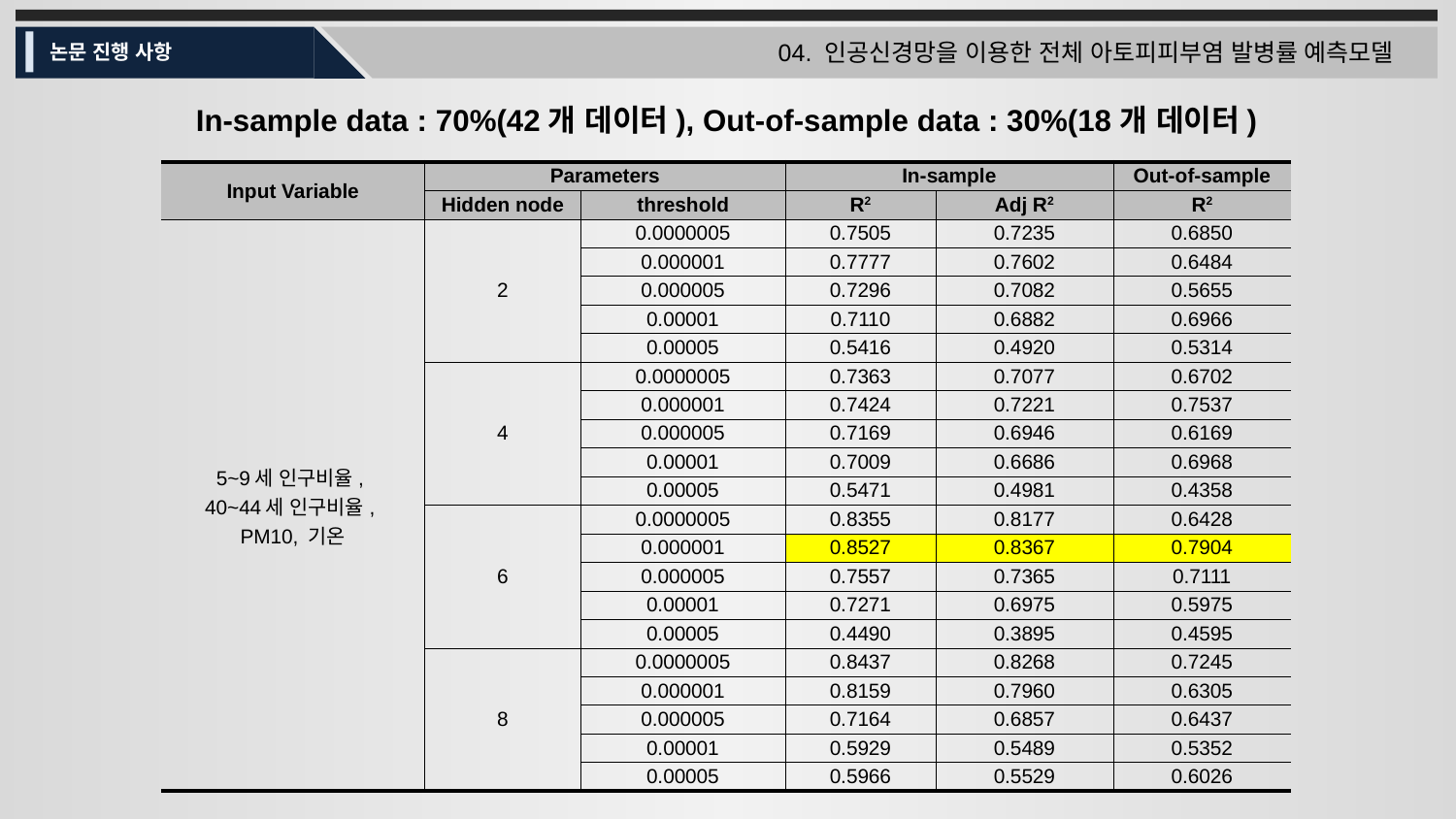

04. 인공신경망을 이용한 전체 아토피피부염 발병률 예측모델

논문 진행 사항
In-sample data : 70%(42개 데이터), Out-of-sample data : 30%(18개 데이터)
| Input Variable | Parameters |  | In-sample |  | Out-of-sample |
| --- | --- | --- | --- | --- | --- |
| Input Variable | Hidden node | threshold | R2 | Adj R2 | R2 |
| 5~9세 인구비율, 40~44세 인구비율, PM10, 기온 | 2 | 0.0000005 | 0.7505 | 0.7235 | 0.6850 |
|  | 2 | 0.000001 | 0.7777 | 0.7602 | 0.6484 |
|  | 3 | 0.000005 | 0.7296 | 0.7082 | 0.5655 |
|  |  | 0.00001 | 0.7110 | 0.6882 | 0.6966 |
|  | 4 | 0.00005 | 0.5416 | 0.4920 | 0.5314 |
|  | 4 | 0.0000005 | 0.7363 | 0.7077 | 0.6702 |
|  |  | 0.000001 | 0.7424 | 0.7221 | 0.7537 |
|  | 2 | 0.000005 | 0.7169 | 0.6946 | 0.6169 |
|  | 3 | 0.00001 | 0.7009 | 0.6686 | 0.6968 |
|  | 4 | 0.00005 | 0.5471 | 0.4981 | 0.4358 |
|  | 6 | 0.0000005 | 0.8355 | 0.8177 | 0.6428 |
|  |  | 0.000001 | 0.8527 | 0.8367 | 0.7904 |
|  | 2 | 0.000005 | 0.7557 | 0.7365 | 0.7111 |
|  | 3 | 0.00001 | 0.7271 | 0.6975 | 0.5975 |
|  | 4 | 0.00005 | 0.4490 | 0.3895 | 0.4595 |
|  | 8 | 0.0000005 | 0.8437 | 0.8268 | 0.7245 |
|  |  | 0.000001 | 0.8159 | 0.7960 | 0.6305 |
|  | 2 | 0.000005 | 0.7164 | 0.6857 | 0.6437 |
|  | 3 | 0.00001 | 0.5929 | 0.5489 | 0.5352 |
|  | 4 | 0.00005 | 0.5966 | 0.5529 | 0.6026 |